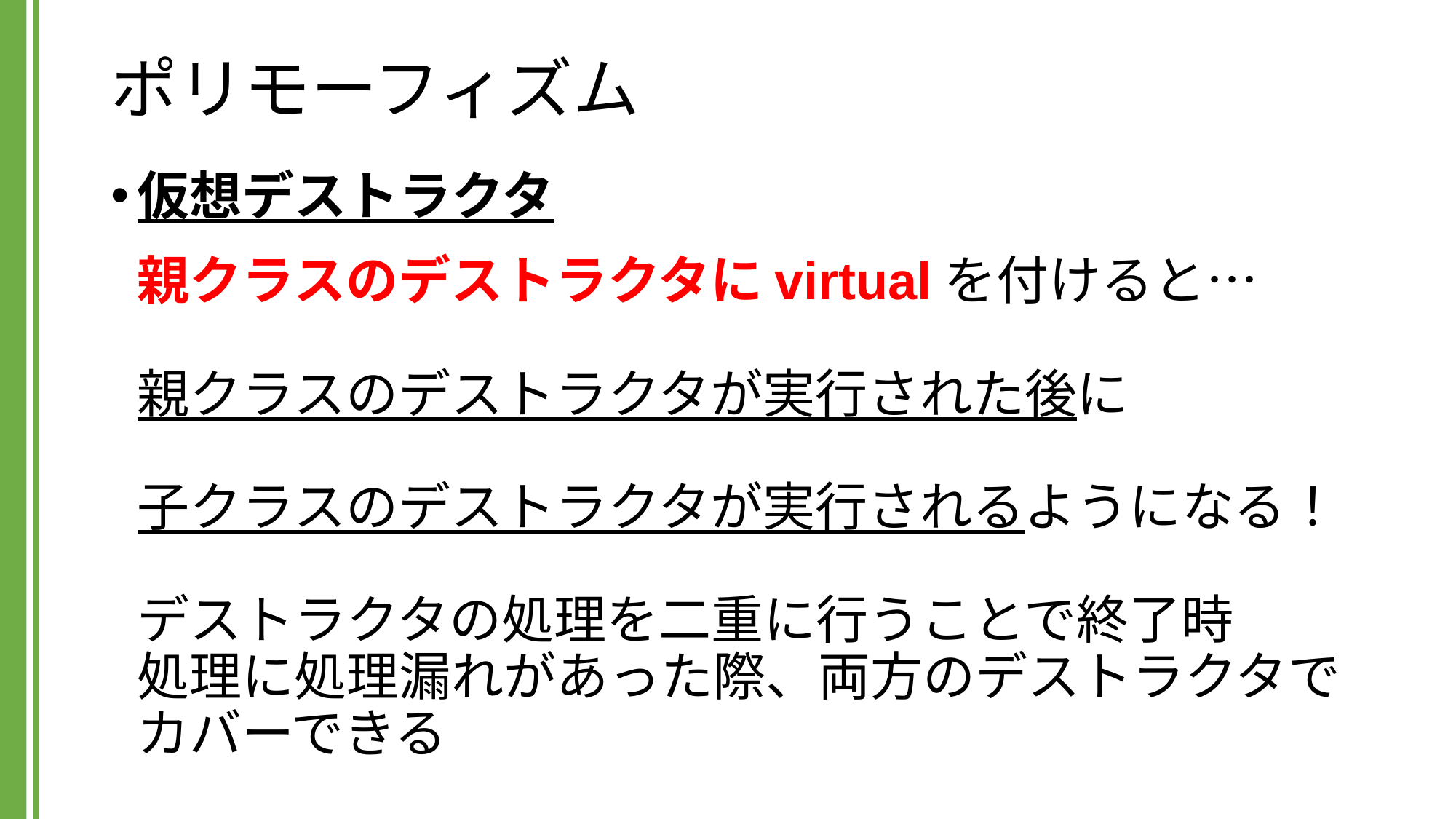

# ポリモーフィズム
仮想デストラクタ
親クラスのデストラクタにvirtualを付けると…
親クラスのデストラクタが実行された後に
子クラスのデストラクタが実行されるようになる！
デストラクタの処理を二重に行うことで終了時
処理に処理漏れがあった際、両方のデストラクタで
カバーできる